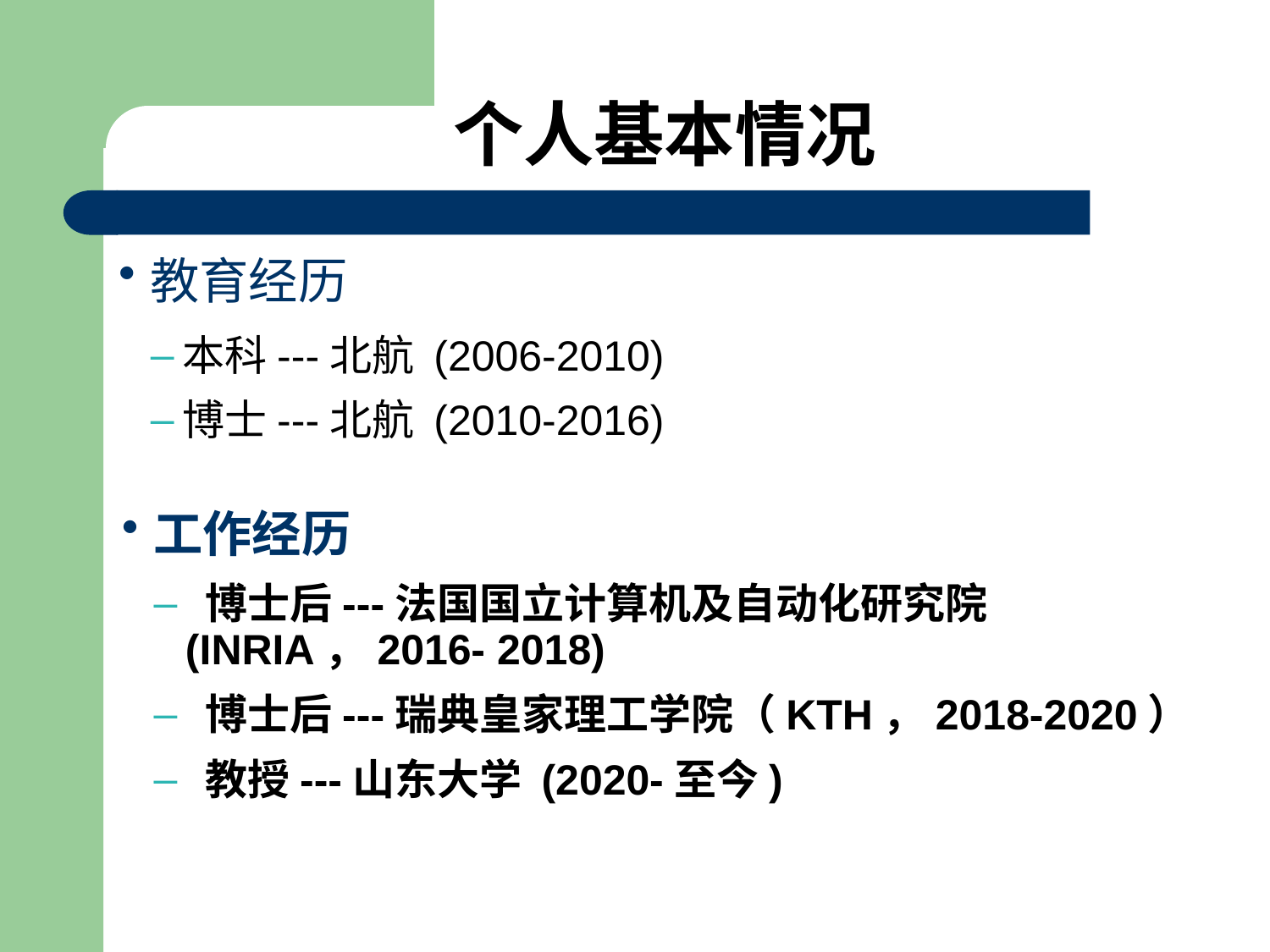

# 个人基本情况
教育经历
本科---北航 (2006-2010)
博士---北航 (2010-2016)
工作经历
 博士后---法国国立计算机及自动化研究院 (INRIA，2016- 2018)
 博士后---瑞典皇家理工学院（KTH，2018-2020）
 教授---山东大学 (2020-至今)
2